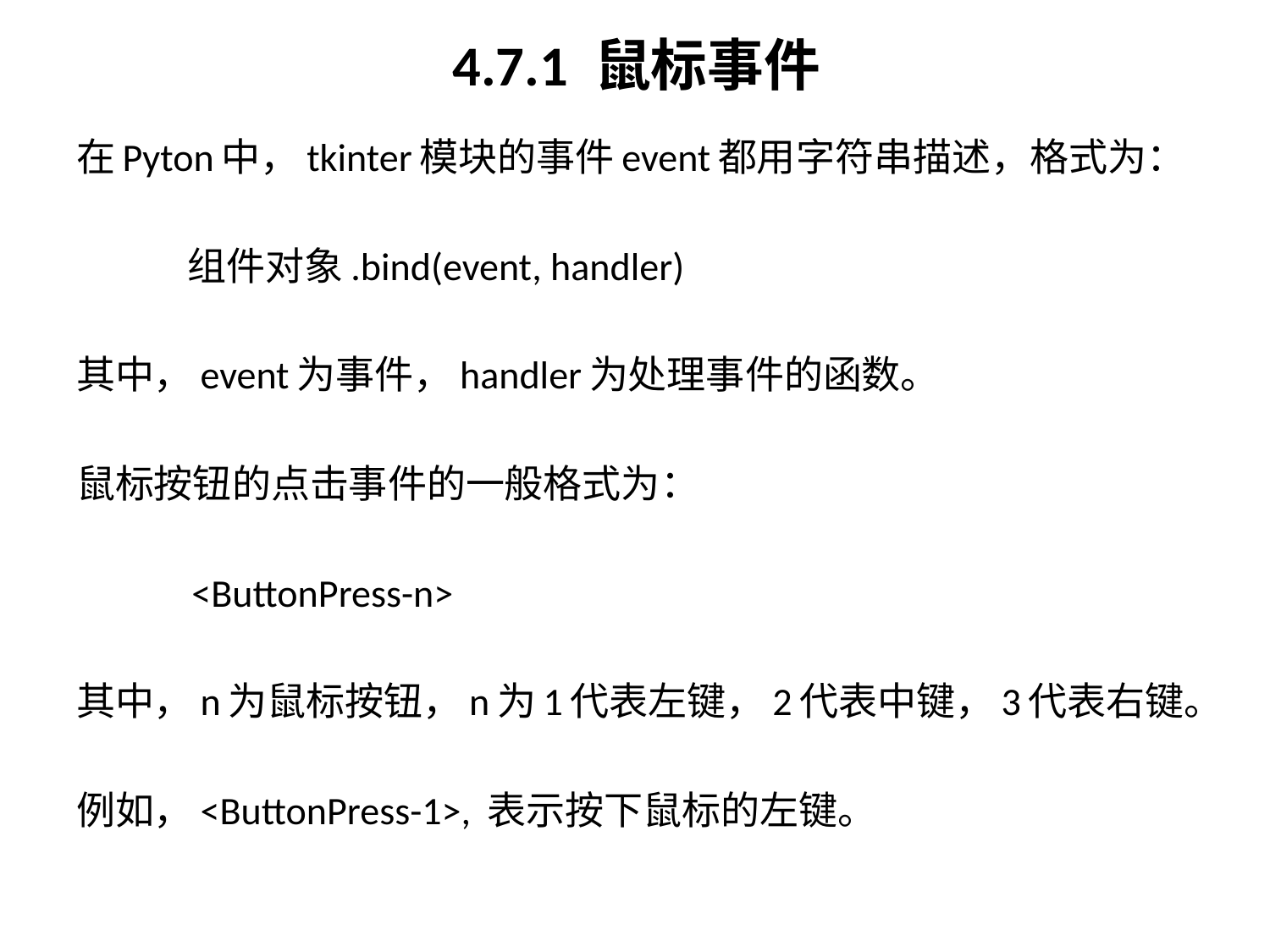

# 4.7.1 鼠标事件
在Pyton中，tkinter模块的事件event都用字符串描述，格式为：

            组件对象.bind(event, handler)

其中，event为事件，handler为处理事件的函数。

鼠标按钮的点击事件的一般格式为：

             <ButtonPress-n>

其中，n为鼠标按钮，n为1代表左键，2代表中键，3代表右键。

例如，<ButtonPress-1>, 表示按下鼠标的左键。